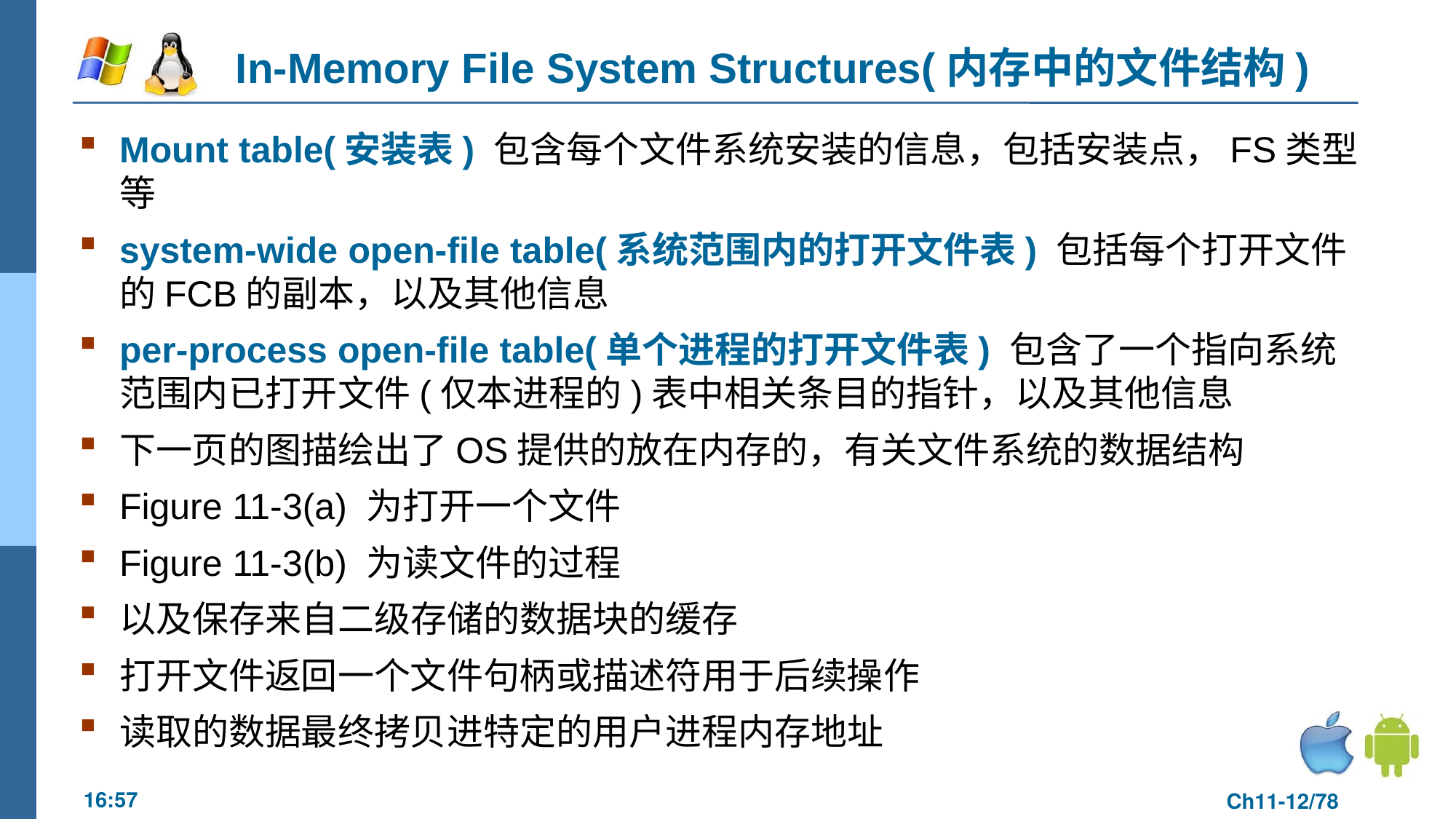

# In-Memory File System Structures(内存中的文件结构)
Mount table(安装表) 包含每个文件系统安装的信息，包括安装点，FS类型等
system-wide open-file table(系统范围内的打开文件表) 包括每个打开文件的FCB的副本，以及其他信息
per-process open-file table(单个进程的打开文件表) 包含了一个指向系统范围内已打开文件(仅本进程的)表中相关条目的指针，以及其他信息
下一页的图描绘出了OS提供的放在内存的，有关文件系统的数据结构
Figure 11-3(a) 为打开一个文件
Figure 11-3(b) 为读文件的过程
以及保存来自二级存储的数据块的缓存
打开文件返回一个文件句柄或描述符用于后续操作
读取的数据最终拷贝进特定的用户进程内存地址